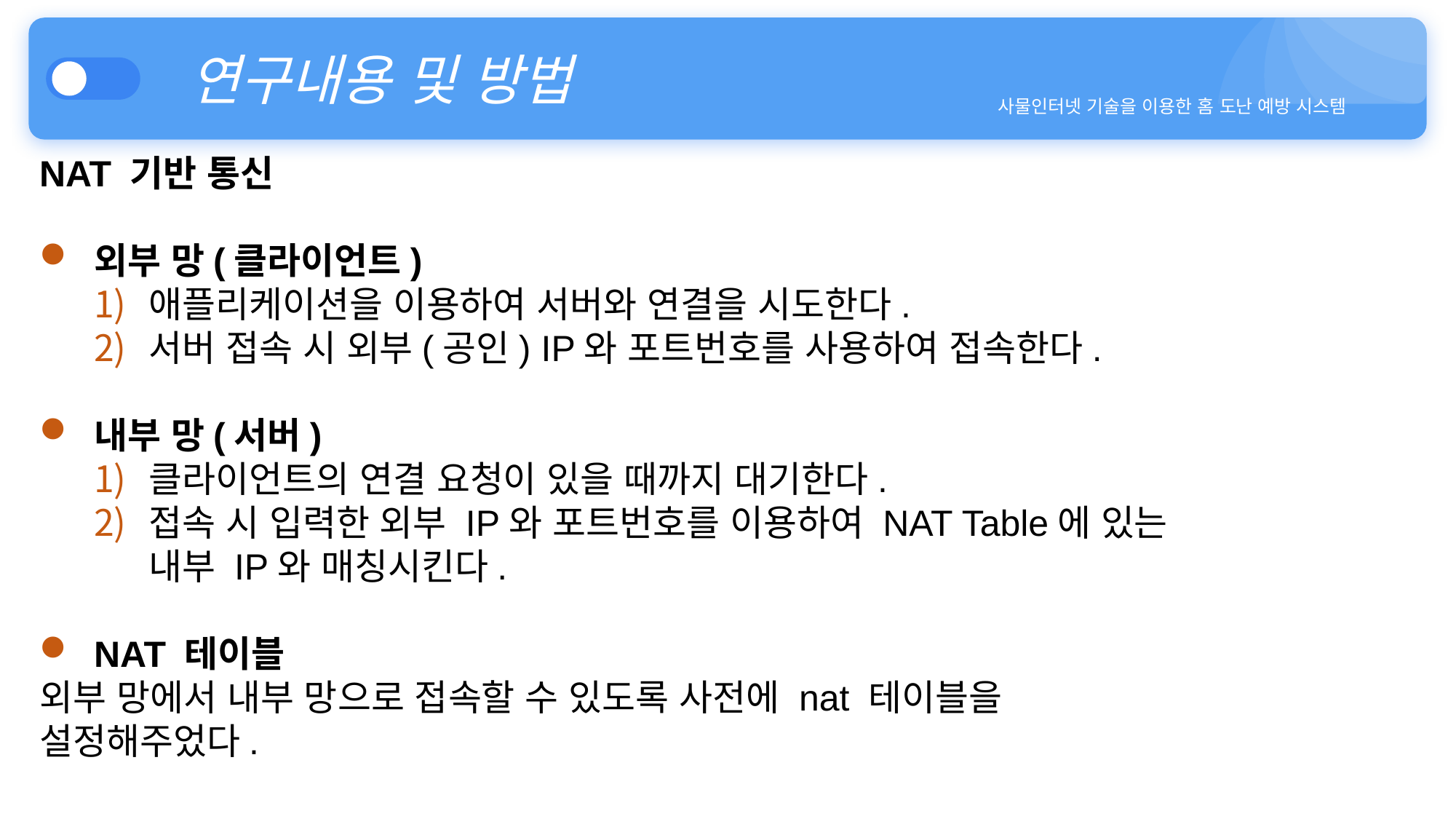

연구내용 및 방법

사물인터넷 기술을 이용한 홈 도난 예방 시스템

NAT 기반 통신

외부 망(클라이언트)
애플리케이션을 이용하여 서버와 연결을 시도한다.
서버 접속 시 외부(공인) IP와 포트번호를 사용하여 접속한다.

내부 망(서버)
클라이언트의 연결 요청이 있을 때까지 대기한다.
접속 시 입력한 외부 IP와 포트번호를 이용하여 NAT Table에 있는 내부 IP와 매칭시킨다.

NAT 테이블
외부 망에서 내부 망으로 접속할 수 있도록 사전에 nat 테이블을 설정해주었다.